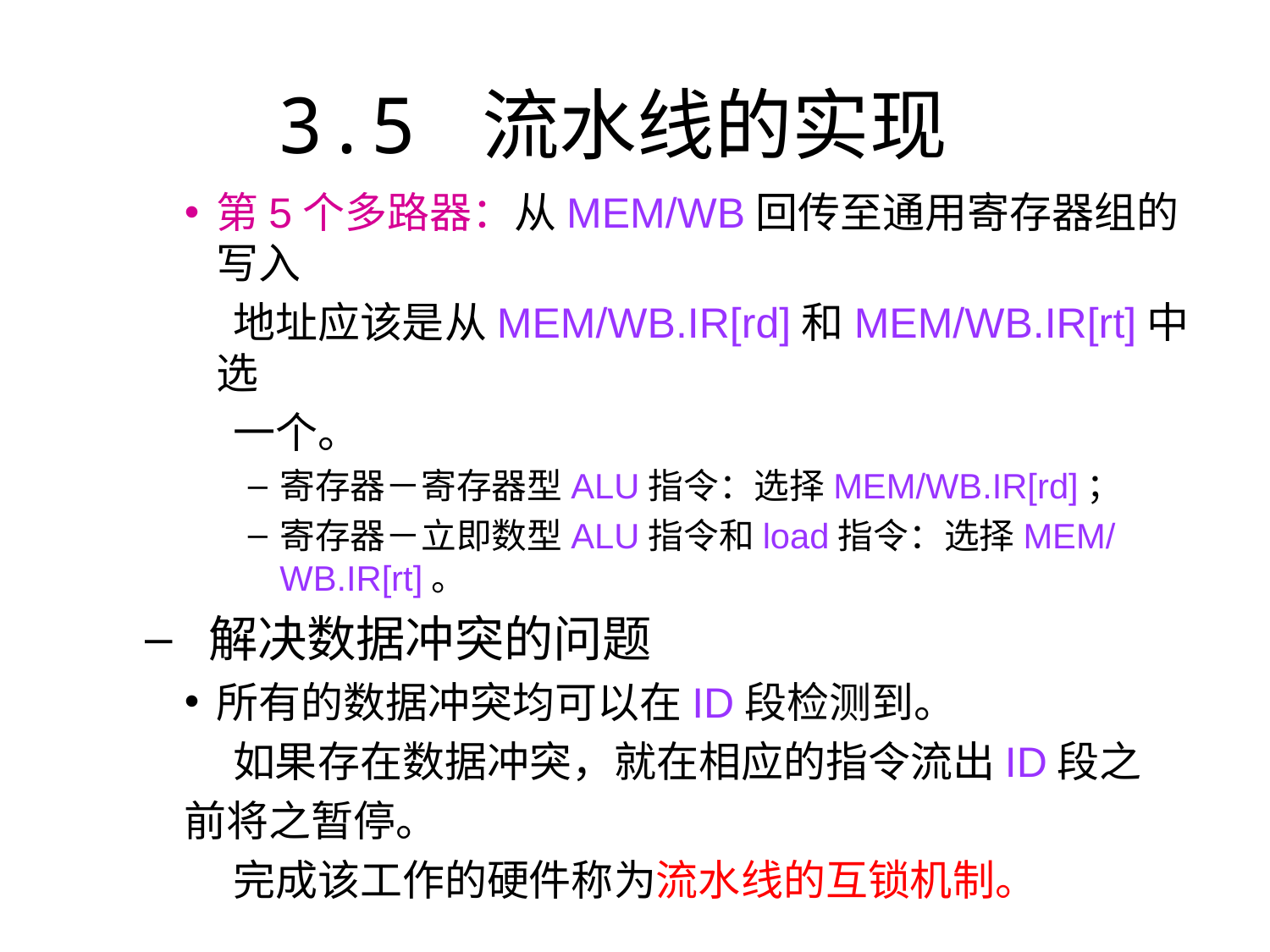

3.5 流水线的实现
第5个多路器：从MEM/WB回传至通用寄存器组的写入
    地址应该是从MEM/WB.IR[rd]和MEM/WB.IR[rt]中选
    一个。
寄存器－寄存器型ALU指令：选择MEM/WB.IR[rd]；
寄存器－立即数型ALU指令和load指令：选择MEM/WB.IR[rt]。
解决数据冲突的问题
所有的数据冲突均可以在ID段检测到。
    如果存在数据冲突，就在相应的指令流出ID段之
前将之暂停。
    完成该工作的硬件称为流水线的互锁机制。